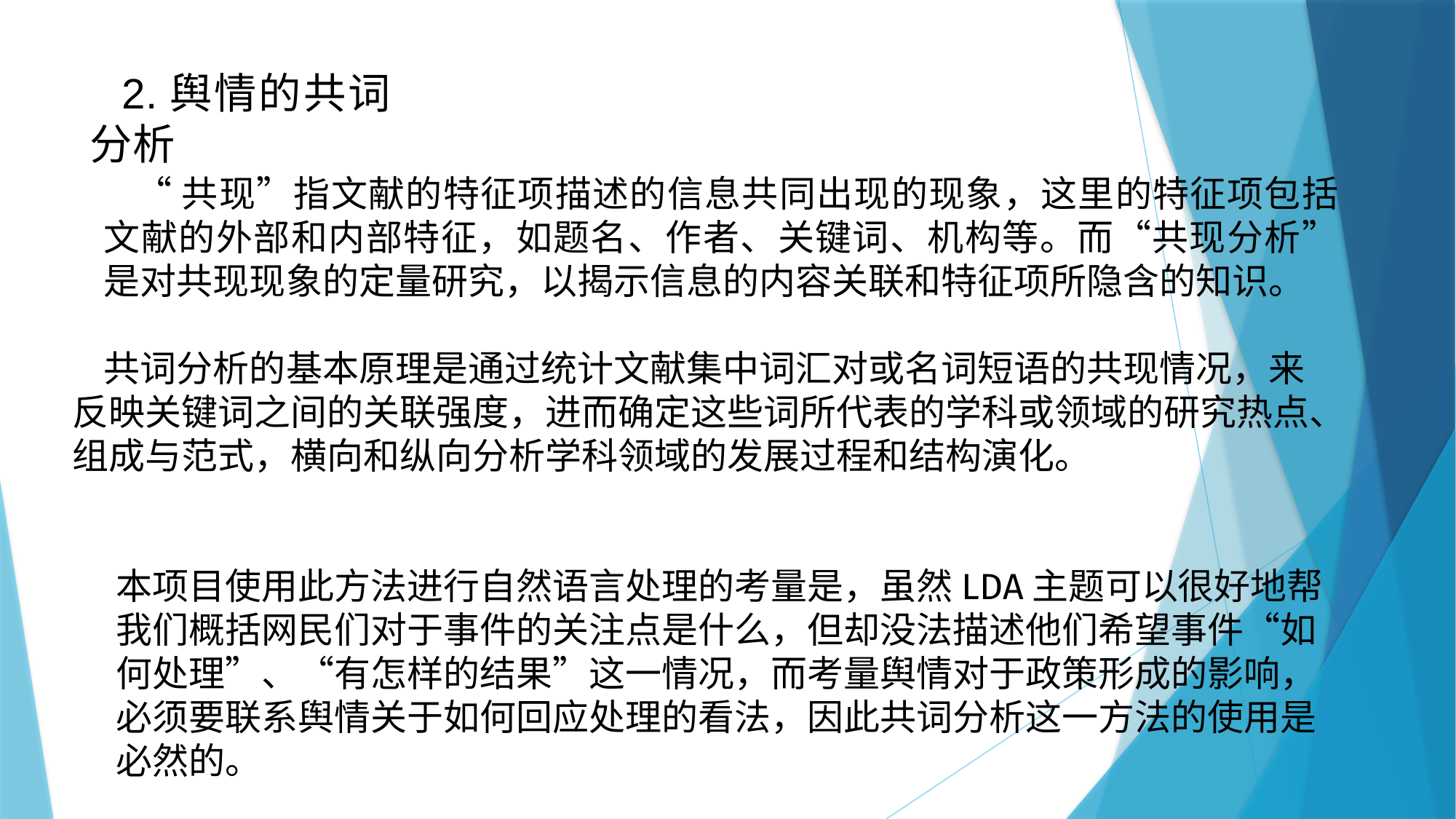

2.舆情的共词分析
“共现”指文献的特征项描述的信息共同出现的现象，这里的特征项包括文献的外部和内部特征，如题名、作者、关键词、机构等。而“共现分析”是对共现现象的定量研究，以揭示信息的内容关联和特征项所隐含的知识。

共词分析的基本原理是通过统计文献集中词汇对或名词短语的共现情况，来反映关键词之间的关联强度，进而确定这些词所代表的学科或领域的研究热点、组成与范式，横向和纵向分析学科领域的发展过程和结构演化。
本项目使用此方法进行自然语言处理的考量是，虽然LDA主题可以很好地帮我们概括网民们对于事件的关注点是什么，但却没法描述他们希望事件“如何处理”、“有怎样的结果”这一情况，而考量舆情对于政策形成的影响，必须要联系舆情关于如何回应处理的看法，因此共词分析这一方法的使用是必然的。